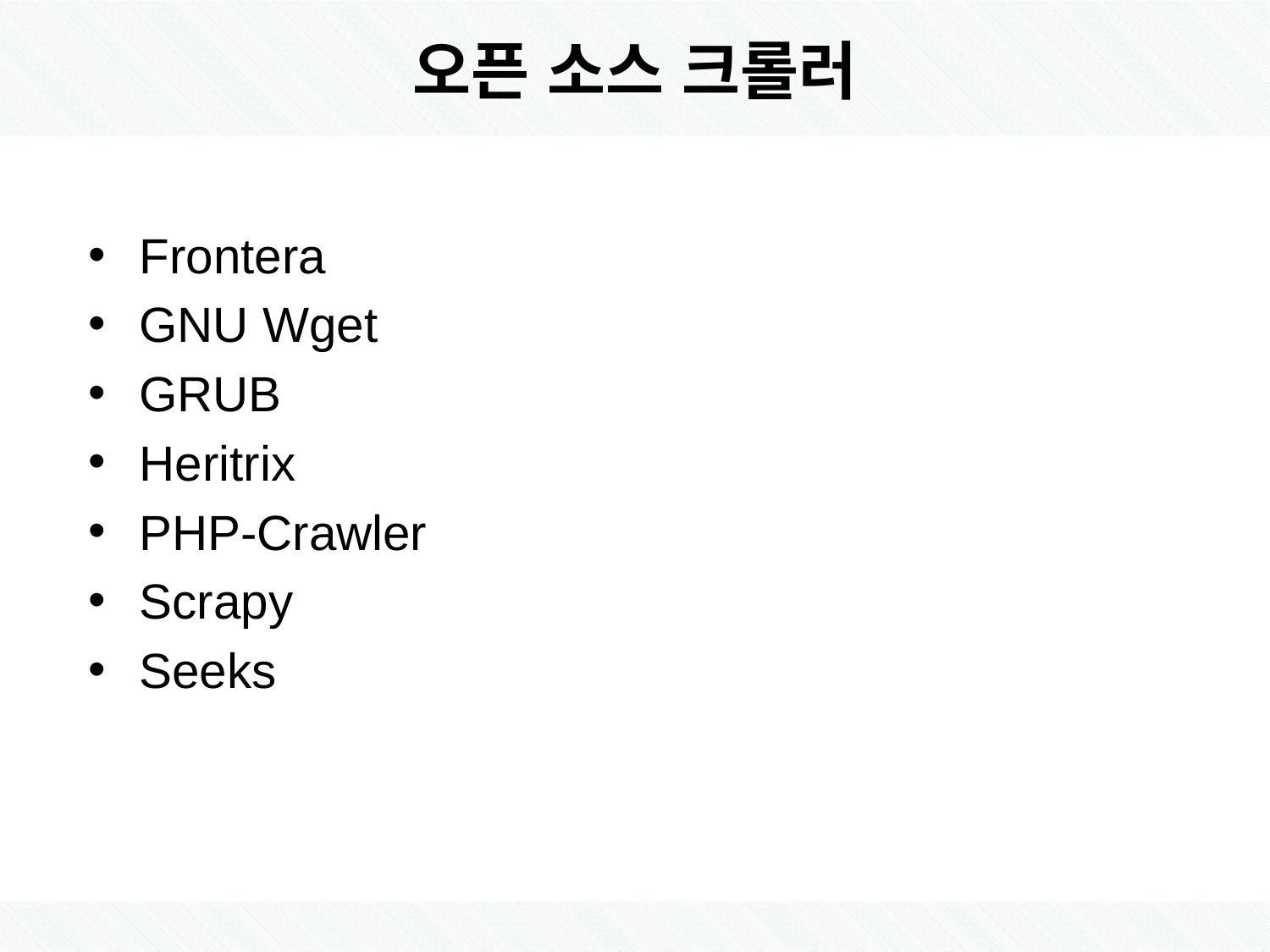

# 오픈 소스 크롤러
Frontera
GNU Wget
GRUB
Heritrix
PHP-Crawler
Scrapy
Seeks